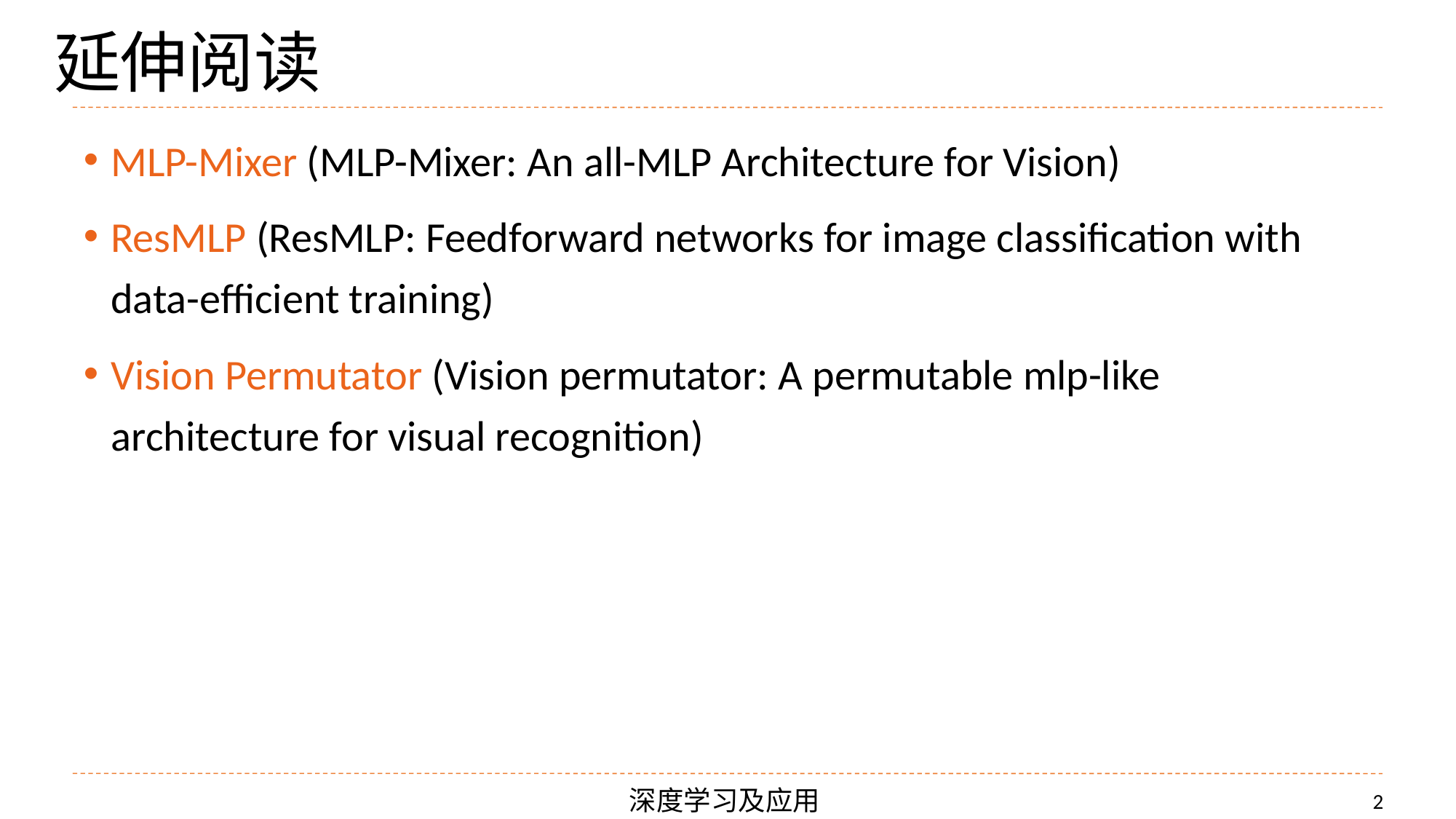

# 延伸阅读
MLP-Mixer (MLP-Mixer: An all-MLP Architecture for Vision)
ResMLP (ResMLP: Feedforward networks for image classification with data-efficient training)
Vision Permutator (Vision permutator: A permutable mlp-like architecture for visual recognition)